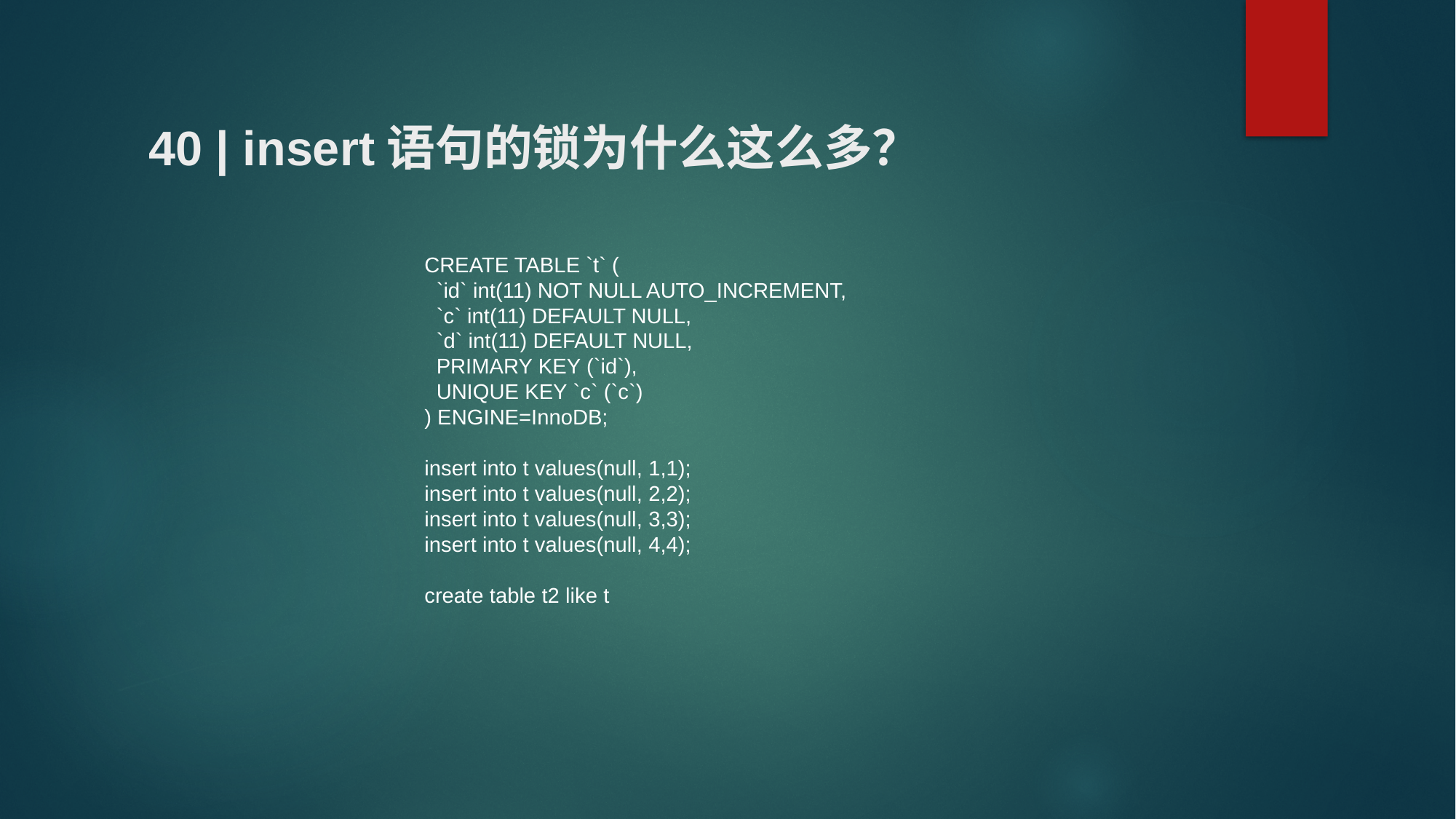

# 40 | insert语句的锁为什么这么多？
CREATE TABLE `t` (
  `id` int(11) NOT NULL AUTO_INCREMENT,
  `c` int(11) DEFAULT NULL,
  `d` int(11) DEFAULT NULL,
  PRIMARY KEY (`id`),
  UNIQUE KEY `c` (`c`)
) ENGINE=InnoDB;

insert into t values(null, 1,1);
insert into t values(null, 2,2);
insert into t values(null, 3,3);
insert into t values(null, 4,4);

create table t2 like t